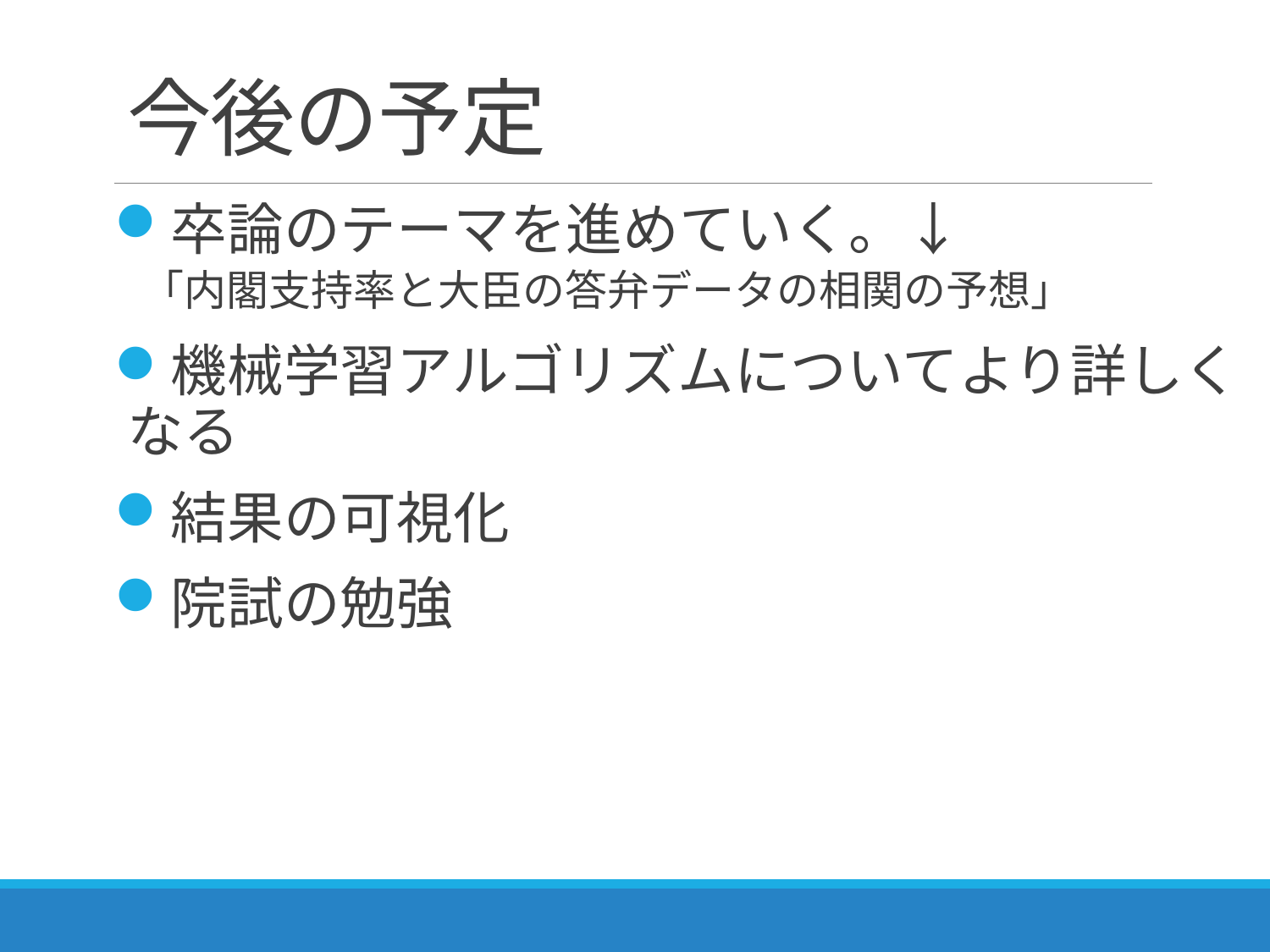

# 今後の予定
卒論のテーマを進めていく。↓
「内閣支持率と大臣の答弁データの相関の予想」
機械学習アルゴリズムについてより詳しくなる
結果の可視化
院試の勉強